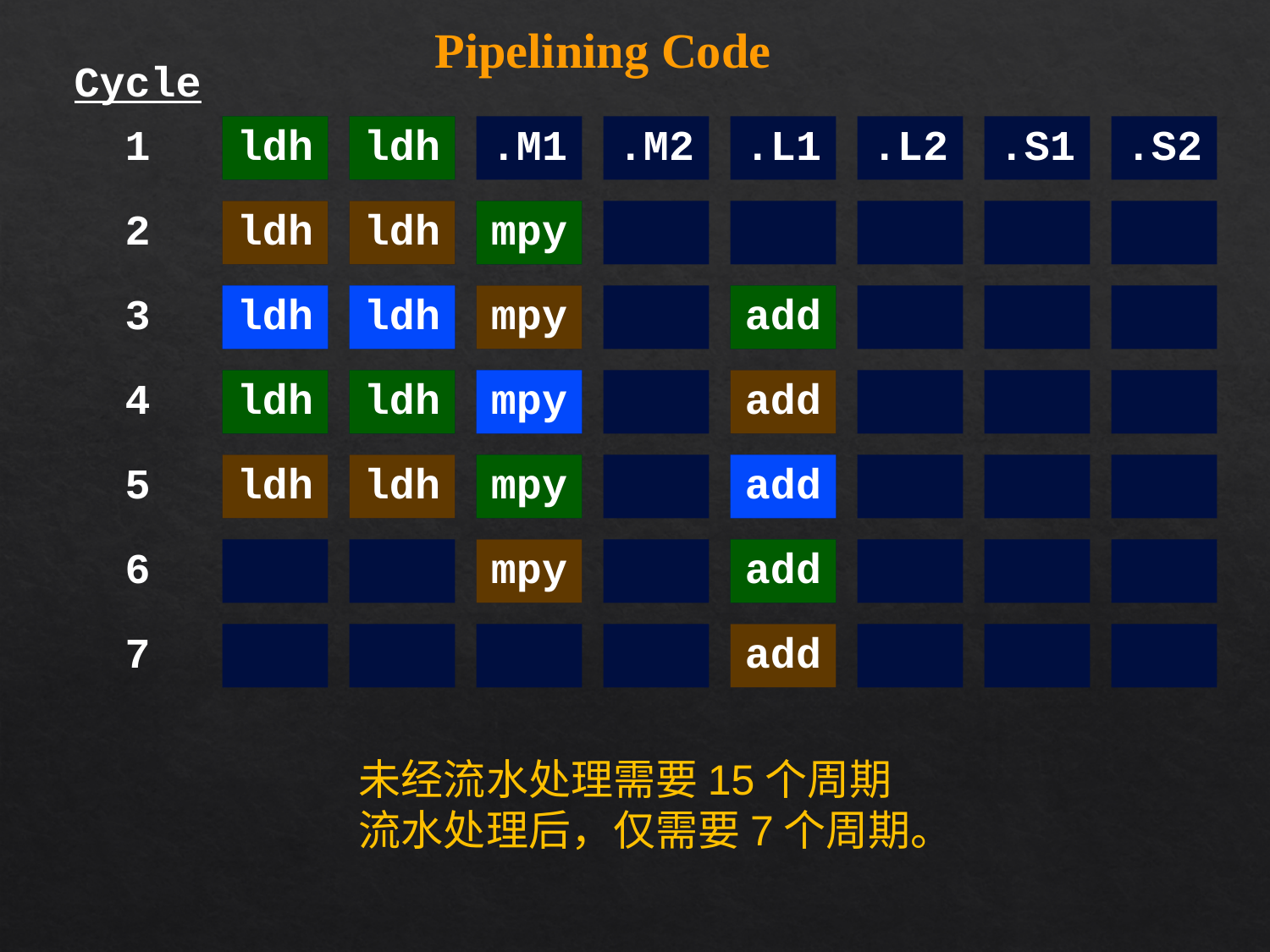

Pipelining Code
Cycle
1
.D1
.D2
.M1
.M2
.L1
.L2
.S1
.S2
ldh
ldh
2

mpy
ldh
ldh
3

add
ldh
ldh
mpy
4

ldh
ldh
mpy
add
5

ldh
ldh
mpy
add
6

mpy
add
7

add
未经流水处理需要15个周期
流水处理后，仅需要7个周期。